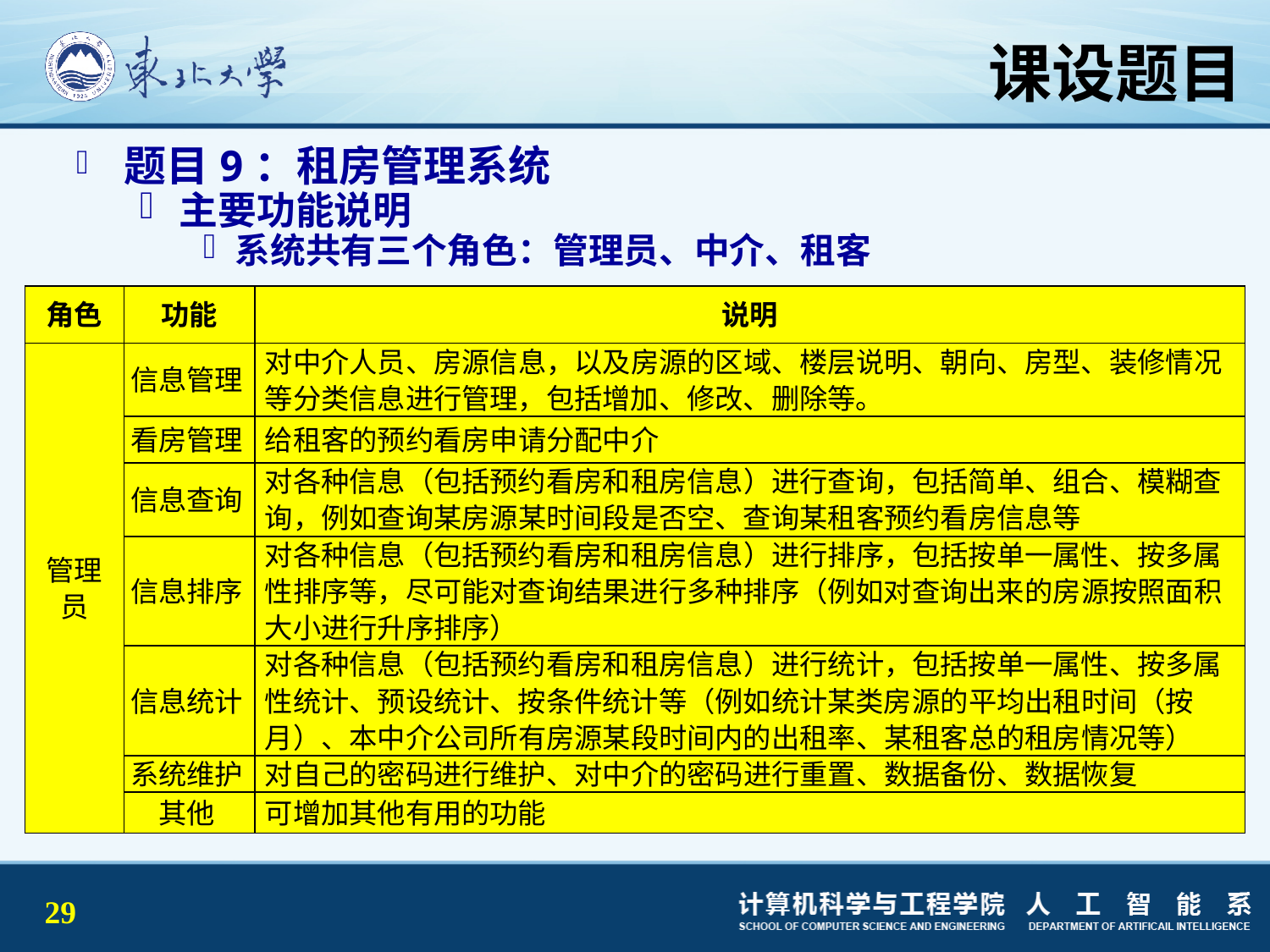

# 课设题目
题目9：租房管理系统
主要功能说明
系统共有三个角色：管理员、中介、租客

| 角色 | 功能 | 说明 |
| --- | --- | --- |
| 管理员 | 信息管理 | 对中介人员、房源信息，以及房源的区域、楼层说明、朝向、房型、装修情况等分类信息进行管理，包括增加、修改、删除等。 |
|  | 看房管理 | 给租客的预约看房申请分配中介 |
|  | 信息查询 | 对各种信息（包括预约看房和租房信息）进行查询，包括简单、组合、模糊查询，例如查询某房源某时间段是否空、查询某租客预约看房信息等 |
|  | 信息排序 | 对各种信息（包括预约看房和租房信息）进行排序，包括按单一属性、按多属性排序等，尽可能对查询结果进行多种排序（例如对查询出来的房源按照面积大小进行升序排序） |
|  | 信息统计 | 对各种信息（包括预约看房和租房信息）进行统计，包括按单一属性、按多属性统计、预设统计、按条件统计等（例如统计某类房源的平均出租时间（按月）、本中介公司所有房源某段时间内的出租率、某租客总的租房情况等） |
|  | 系统维护 | 对自己的密码进行维护、对中介的密码进行重置、数据备份、数据恢复 |
|  | 其他 | 可增加其他有用的功能 |